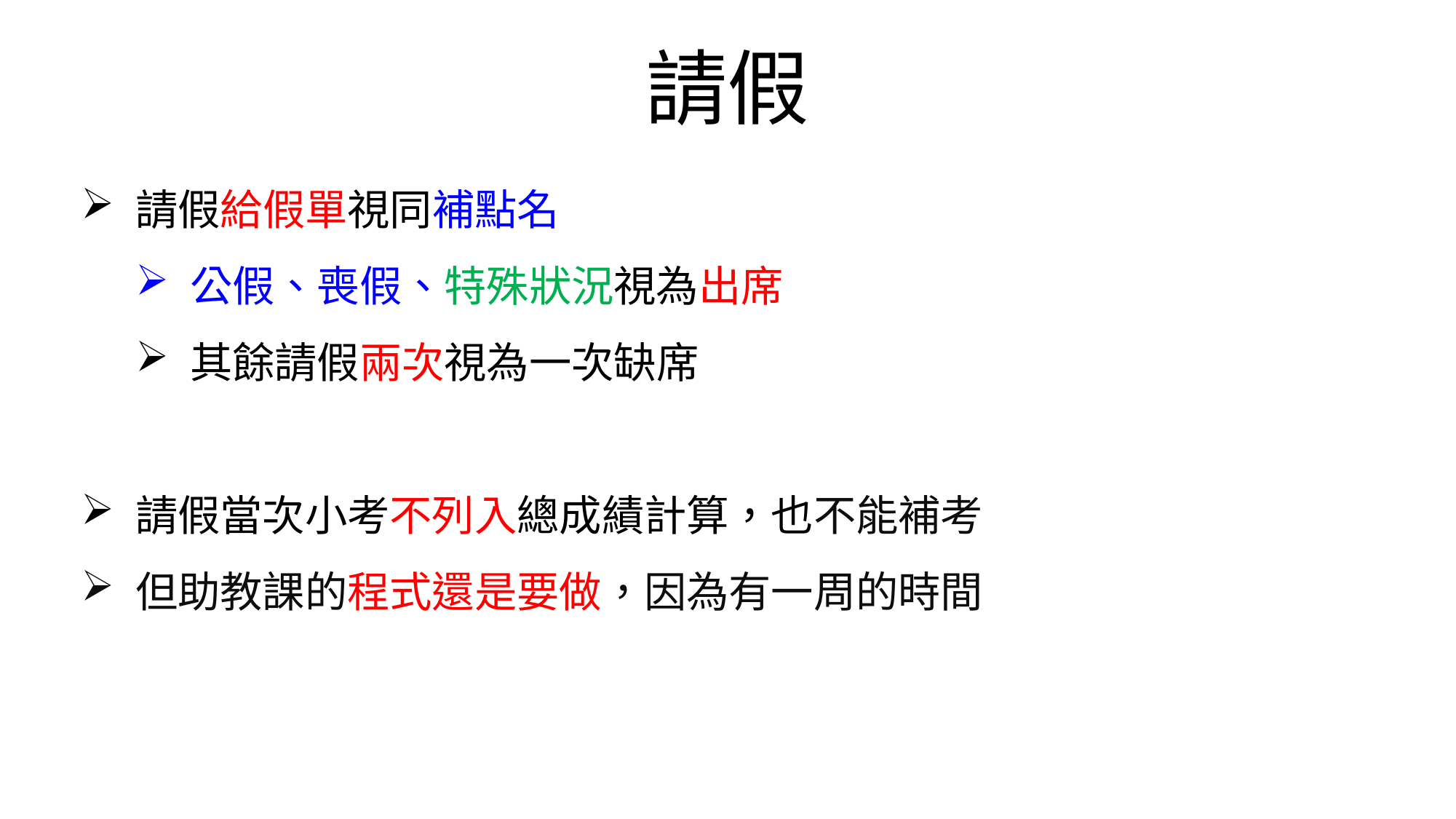

請假
請假給假單視同補點名
公假、喪假、特殊狀況視為出席
其餘請假兩次視為一次缺席

請假當次小考不列入總成績計算，也不能補考
但助教課的程式還是要做，因為有一周的時間